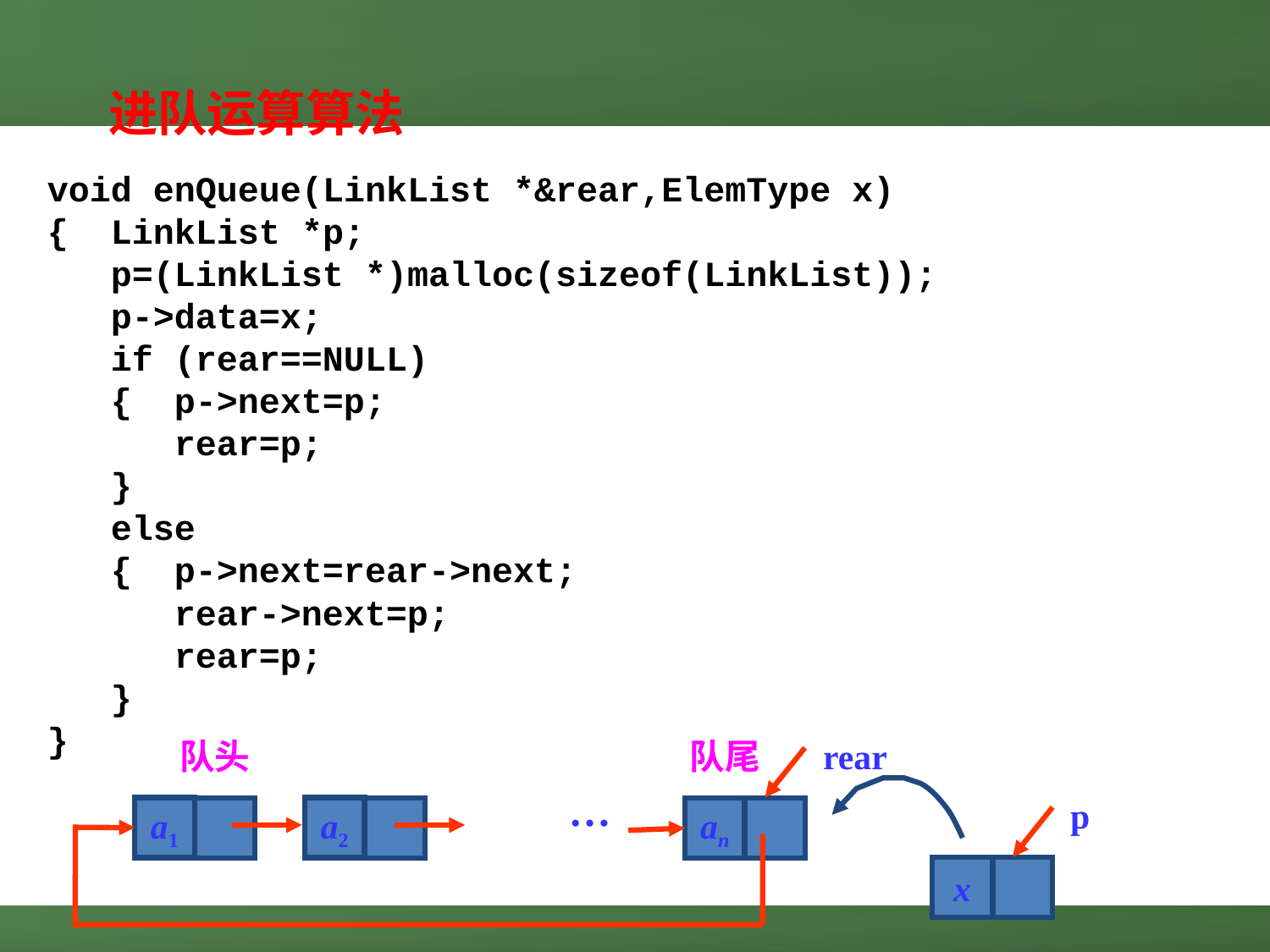

进队运算算法
void enQueue(LinkList *&rear,ElemType x)
{  LinkList *p;
   p=(LinkList *)malloc(sizeof(LinkList));
   p->data=x;
   if (rear==NULL)
   {	p->next=p;
	rear=p;
   }
   else
   {  p->next=rear->next;
	rear->next=p;
	rear=p;
   }
}
队头
队尾
rear

…

p
a1
a2

an

x